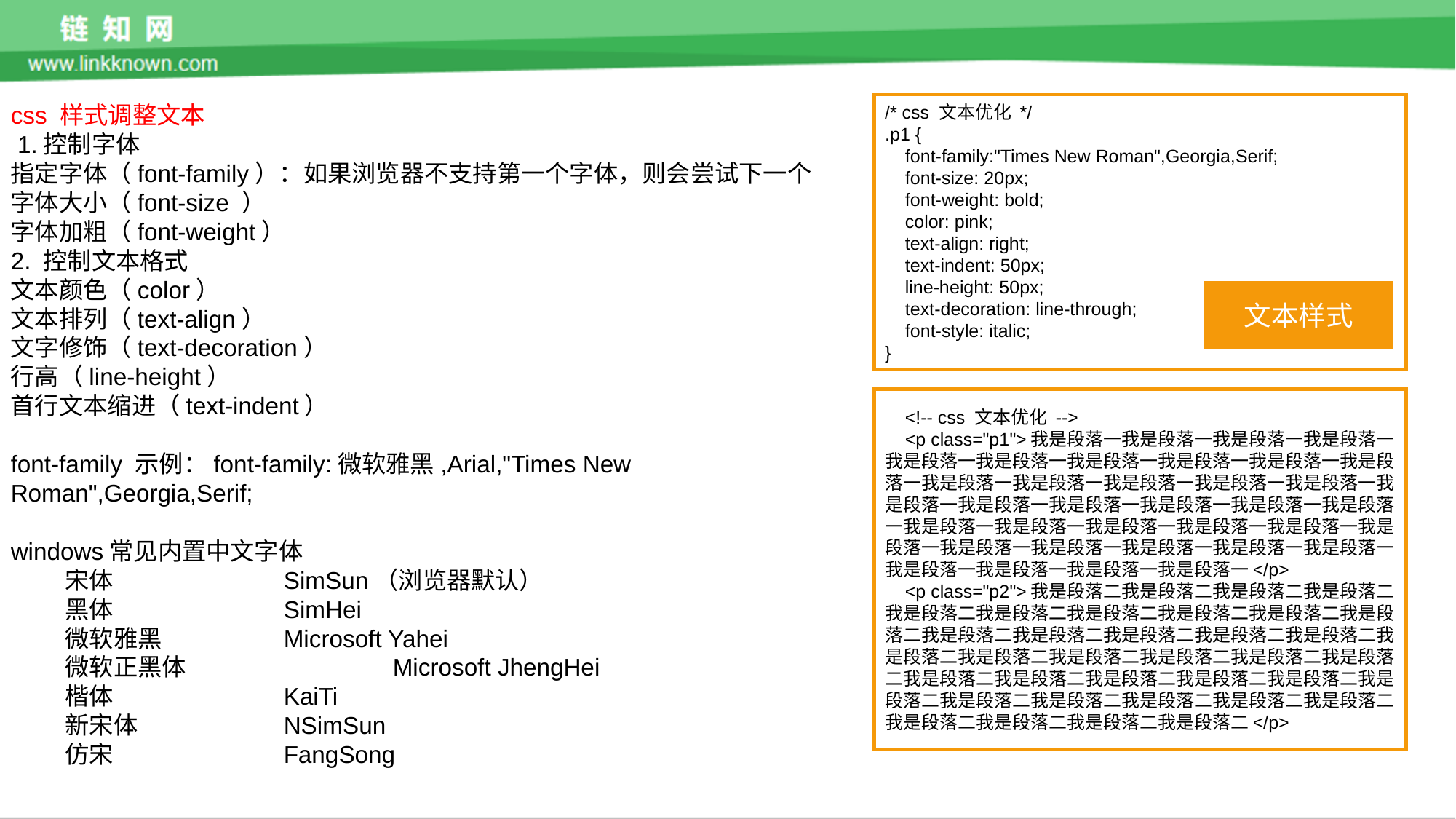

css 样式调整文本
 1.控制字体
指定字体（font-family）：如果浏览器不支持第一个字体，则会尝试下一个
字体大小（font-size ）
字体加粗（font-weight）
2. 控制文本格式
文本颜色（color）
文本排列（text-align）
文字修饰（text-decoration）
行高（line-height）
首行文本缩进（text-indent）

font-family 示例：font-family:微软雅黑,Arial,"Times New Roman",Georgia,Serif;

windows常见内置中文字体
宋体                      	SimSun（浏览器默认）
黑体                      	SimHei
微软雅黑               	Microsoft Yahei
微软正黑体            		Microsoft JhengHei
楷体                       	KaiTi
新宋体                   	NSimSun
仿宋                       	FangSong
/* css 文本优化 */
.p1 {
    font-family:"Times New Roman",Georgia,Serif;
    font-size: 20px;
    font-weight: bold;
    color: pink;
    text-align: right;
    text-indent: 50px;
    line-height: 50px;
    text-decoration: line-through;
    font-style: italic;
}
文本样式
    <!-- css 文本优化 -->
    <p class="p1">我是段落一我是段落一我是段落一我是段落一我是段落一我是段落一我是段落一我是段落一我是段落一我是段落一我是段落一我是段落一我是段落一我是段落一我是段落一我是段落一我是段落一我是段落一我是段落一我是段落一我是段落一我是段落一我是段落一我是段落一我是段落一我是段落一我是段落一我是段落一我是段落一我是段落一我是段落一我是段落一我是段落一我是段落一我是段落一我是段落一</p>
    <p class="p2">我是段落二我是段落二我是段落二我是段落二我是段落二我是段落二我是段落二我是段落二我是段落二我是段落二我是段落二我是段落二我是段落二我是段落二我是段落二我是段落二我是段落二我是段落二我是段落二我是段落二我是段落二我是段落二我是段落二我是段落二我是段落二我是段落二我是段落二我是段落二我是段落二我是段落二我是段落二我是段落二我是段落二我是段落二我是段落二我是段落二</p>